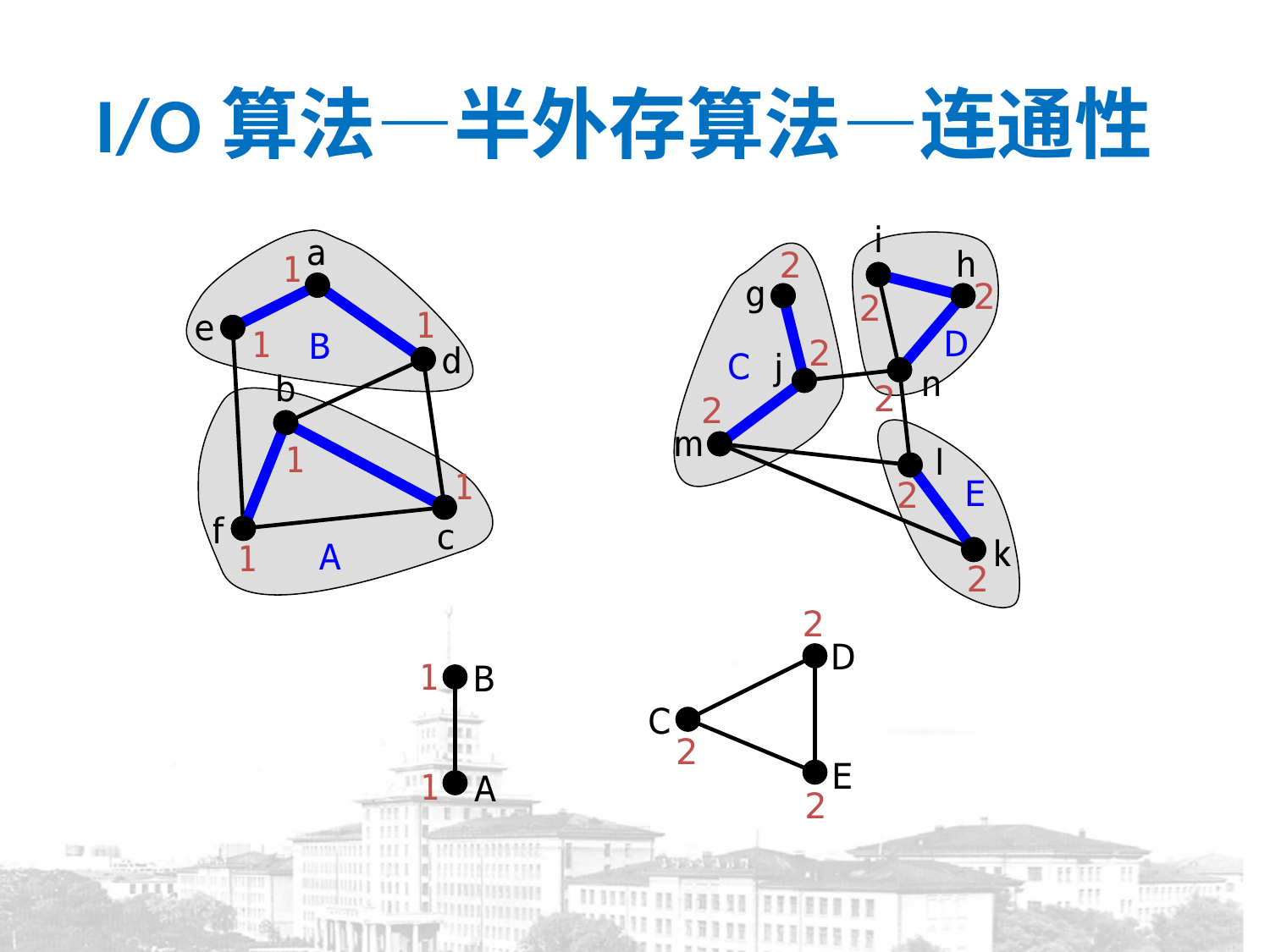

# I/O算法—半外存算法—连通性
i
a
h

g

e

d
j

n

b

m

l

f

c

k

D
B
C

E
A
2
1
2
2
1
1
2
2
2
1
1
2
1
2

2
1
2
1
2
D

B

C

E
A